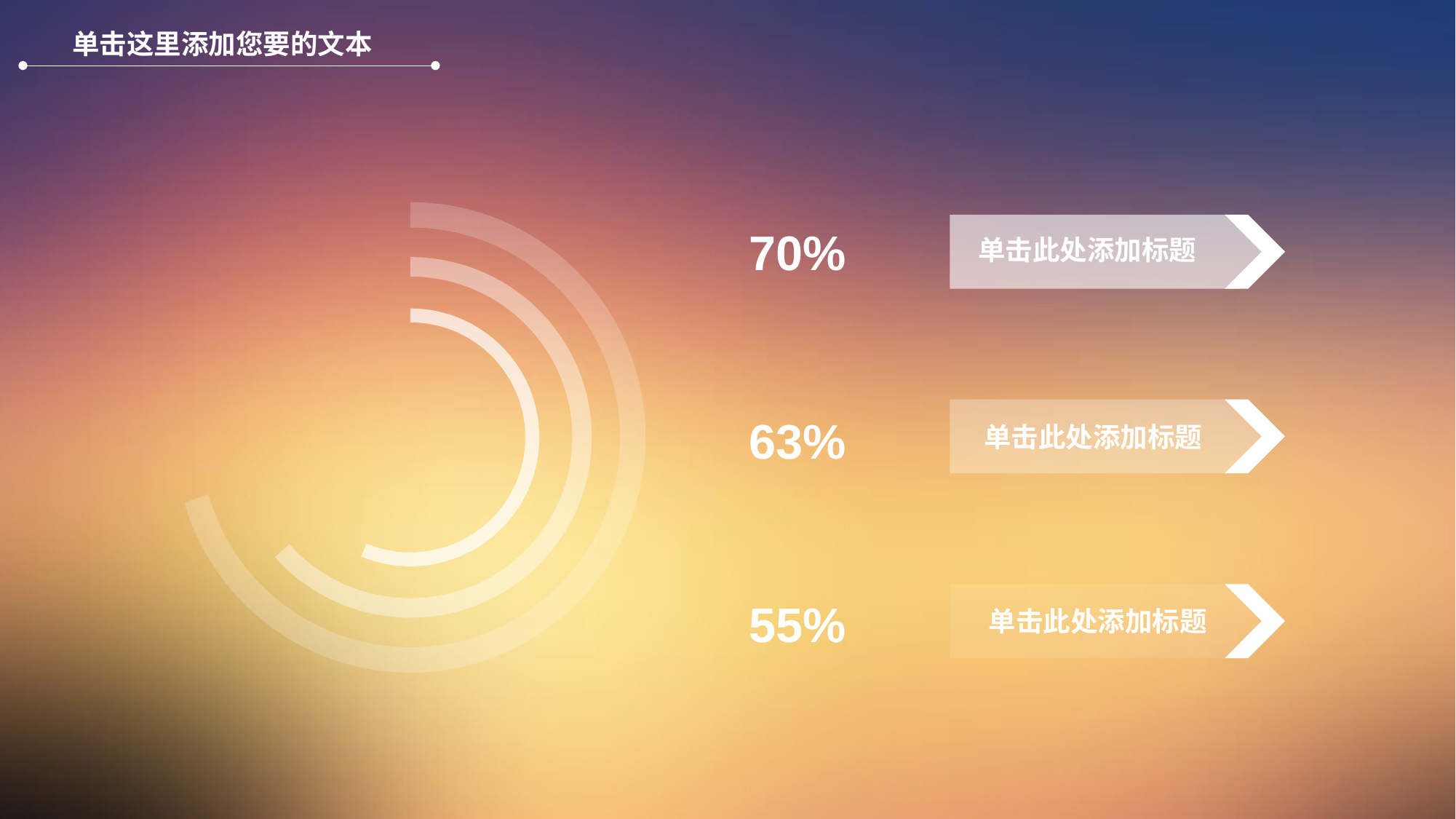

单击这里添加您要的文本

70%
单击此处添加标题

63%
单击此处添加标题

55%
单击此处添加标题